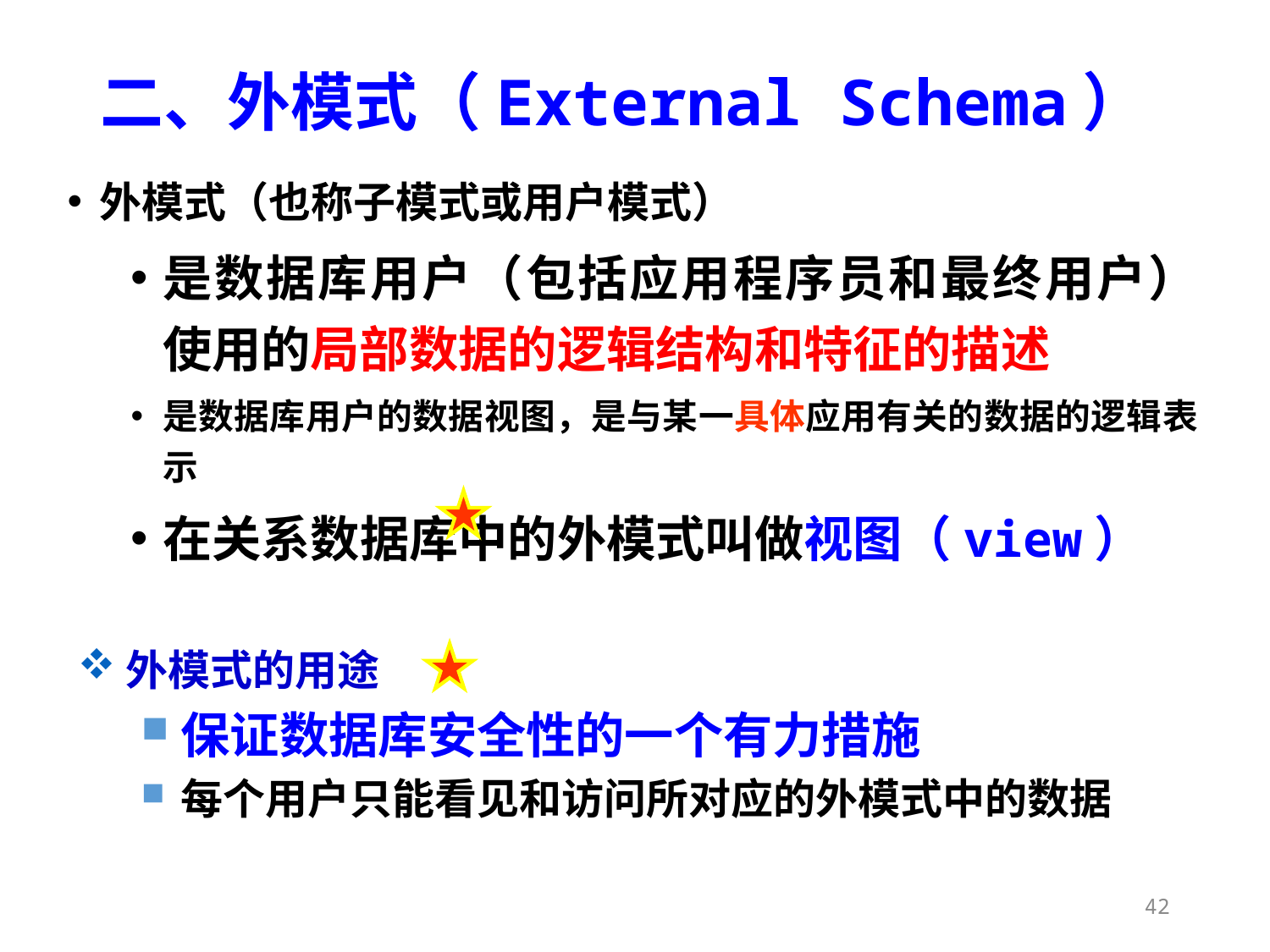

# 二、外模式（External Schema）
外模式（也称子模式或用户模式）
是数据库用户（包括应用程序员和最终用户）使用的局部数据的逻辑结构和特征的描述
是数据库用户的数据视图，是与某一具体应用有关的数据的逻辑表示
在关系数据库中的外模式叫做视图（view）

外模式的用途
保证数据库安全性的一个有力措施
每个用户只能看见和访问所对应的外模式中的数据

42